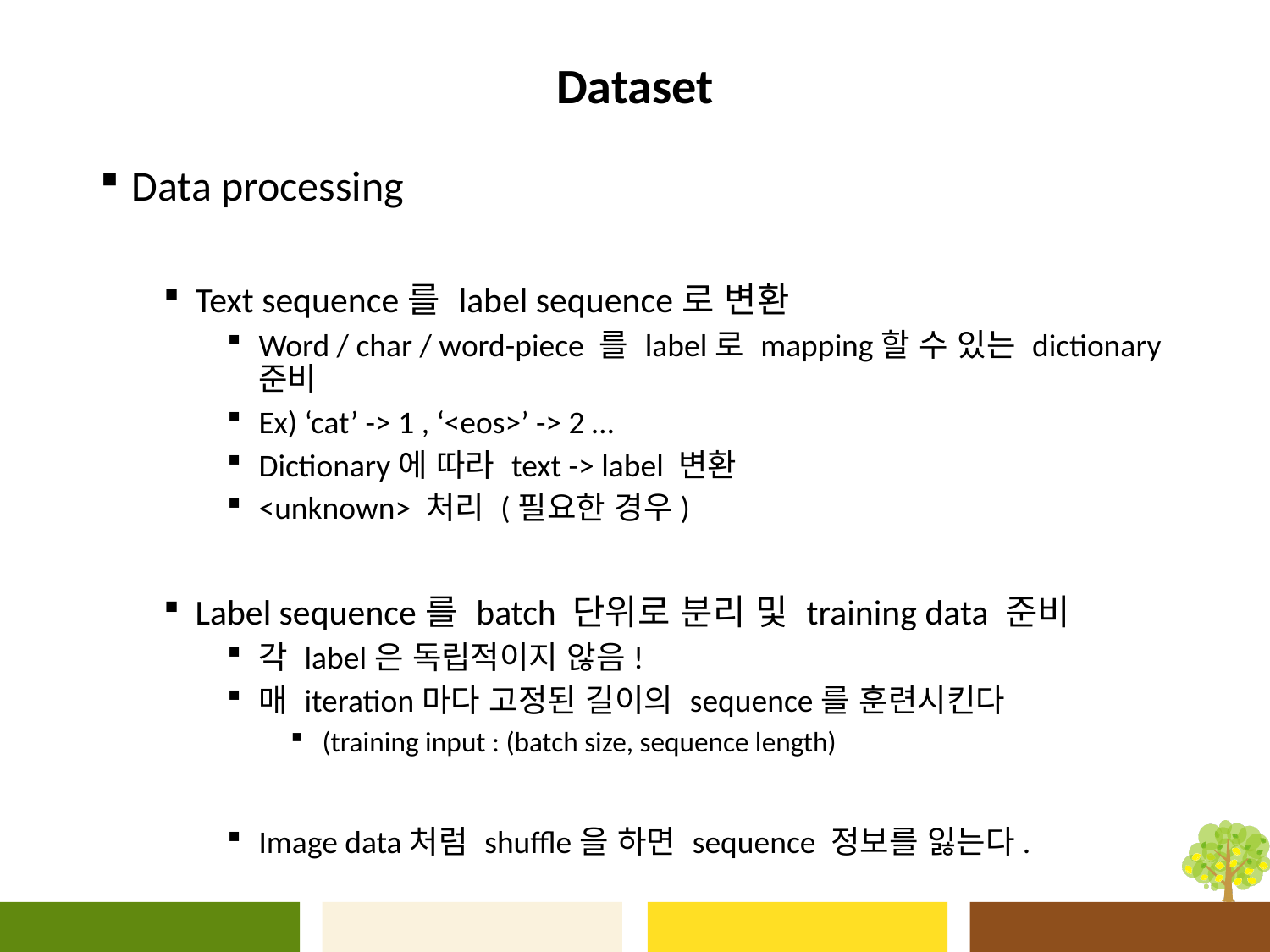

# Dataset
Data processing

Text sequence를 label sequence로 변환
Word / char / word-piece 를 label로 mapping할 수 있는 dictionary 준비
Ex) ‘cat’ -> 1 , ‘<eos>’ -> 2 …
Dictionary에 따라 text -> label 변환
<unknown> 처리 (필요한 경우)

Label sequence를 batch 단위로 분리 및 training data 준비
각 label은 독립적이지 않음!
매 iteration마다 고정된 길이의 sequence를 훈련시킨다
(training input : (batch size, sequence length)

Image data처럼 shuffle을 하면 sequence 정보를 잃는다.